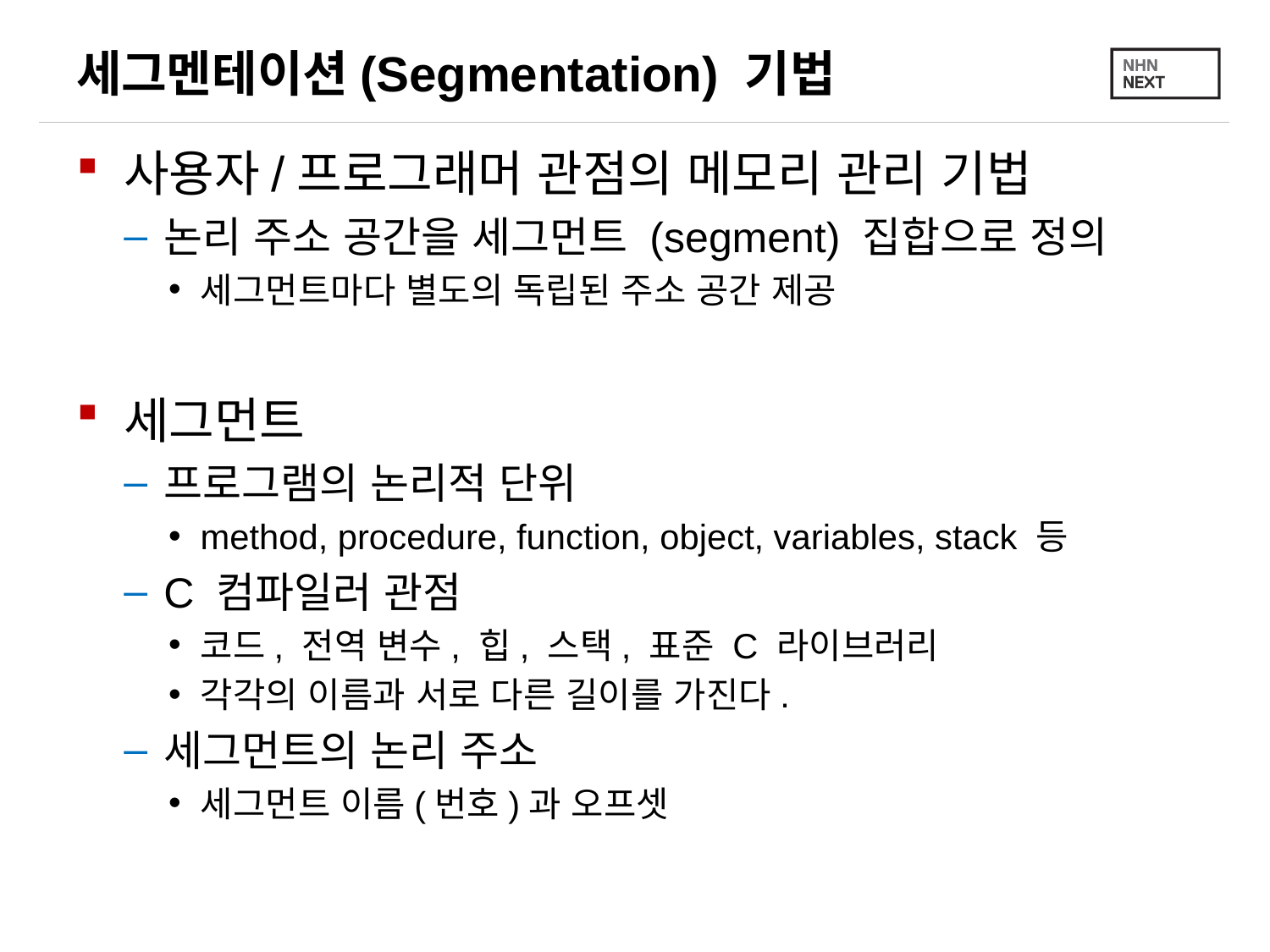

# 세그멘테이션(Segmentation) 기법
사용자/프로그래머 관점의 메모리 관리 기법
논리 주소 공간을 세그먼트 (segment) 집합으로 정의
세그먼트마다 별도의 독립된 주소 공간 제공

세그먼트
프로그램의 논리적 단위
method, procedure, function, object, variables, stack 등
C 컴파일러 관점
코드, 전역 변수, 힙, 스택, 표준 C 라이브러리
각각의 이름과 서로 다른 길이를 가진다.
세그먼트의 논리 주소
세그먼트 이름(번호)과 오프셋